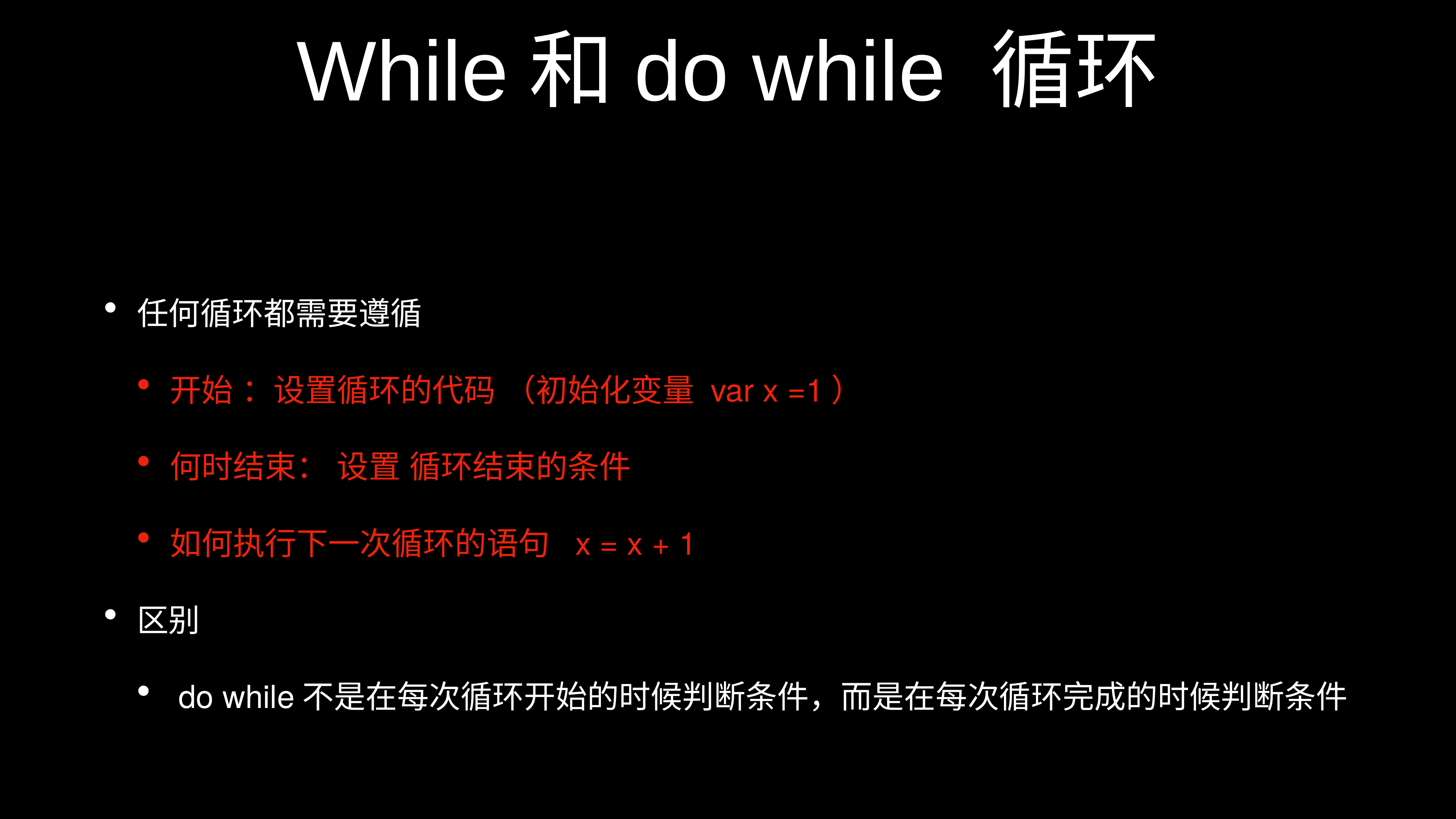

# While和do while 循环

任何循环都需要遵循
开始 ：设置循环的代码 （初始化变量 var x =1）
何时结束： 设置 循环结束的条件
如何执行下一次循环的语句  x = x + 1
区别
 do while不是在每次循环开始的时候判断条件，而是在每次循环完成的时候判断条件